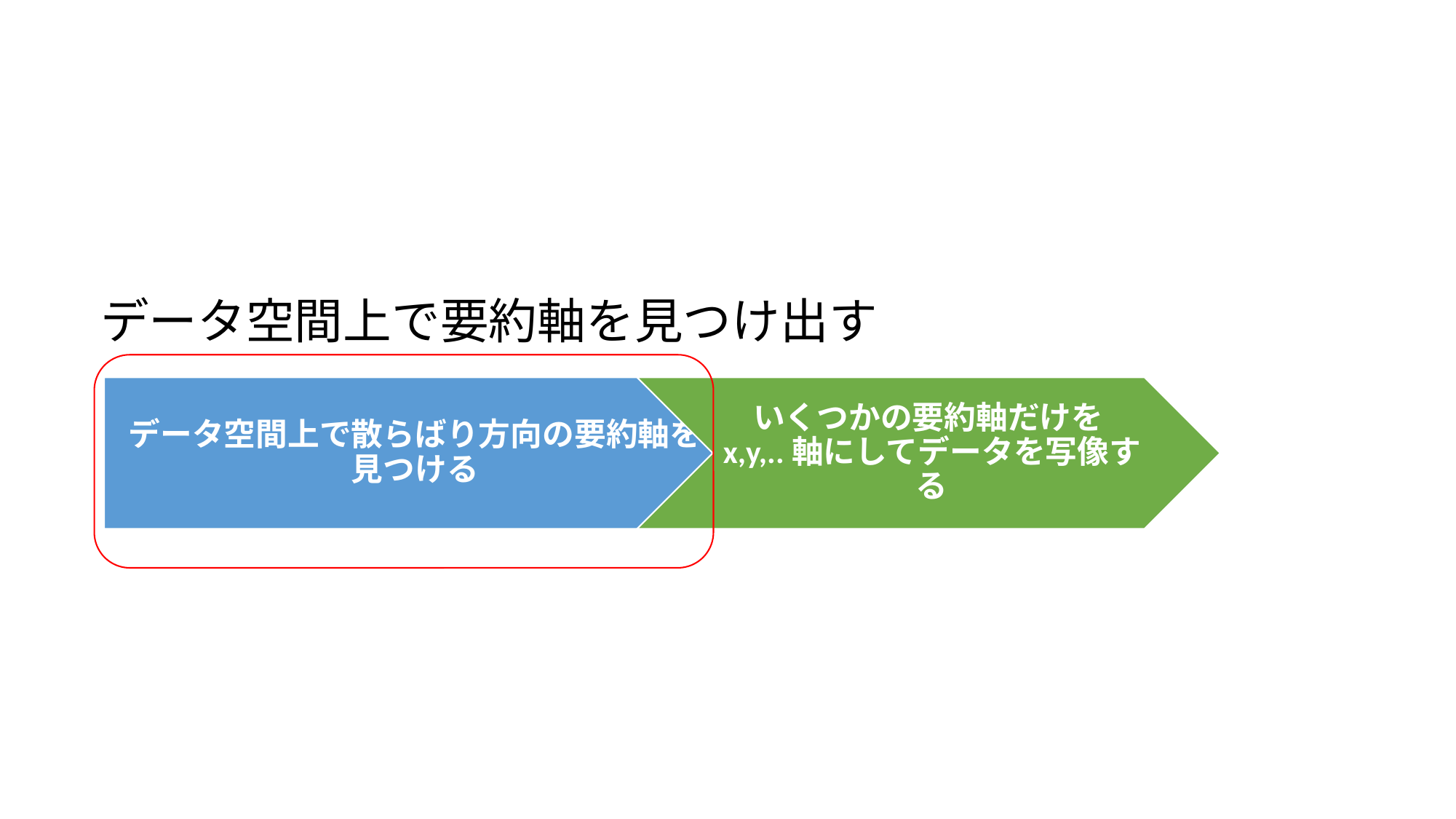

データ空間上で要約軸を見つけ出す

データ空間上で散らばり方向の要約軸を見つける
いくつかの要約軸だけをx,y,..軸にしてデータを写像する